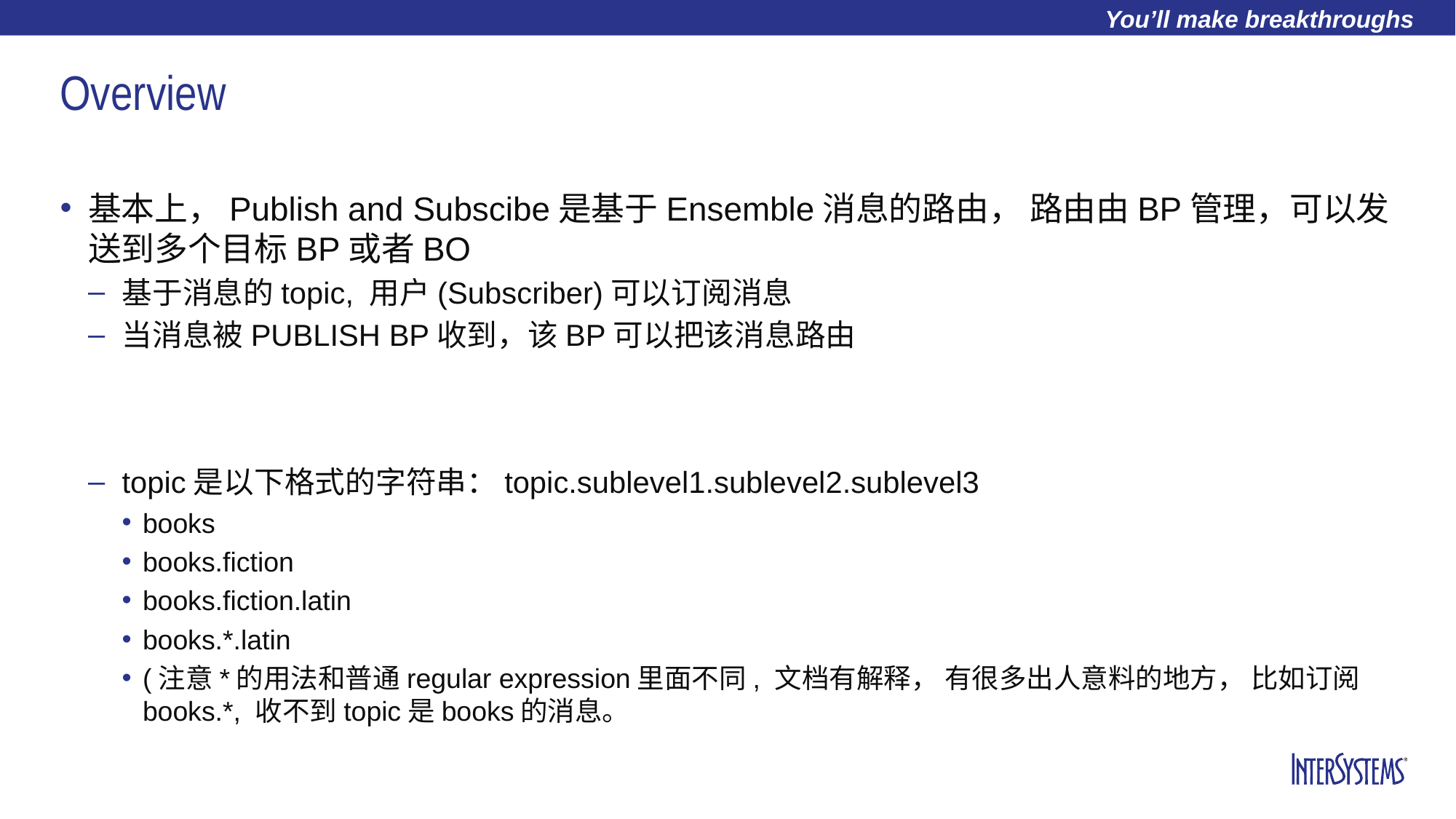

# Overview

基本上，Publish and Subscibe是基于Ensemble消息的路由， 路由由BP管理，可以发送到多个目标BP或者BO
基于消息的topic, 用户(Subscriber)可以订阅消息
当消息被PUBLISH BP收到，该BP可以把该消息路由

topic是以下格式的字符串：topic.sublevel1.sublevel2.sublevel3
books
books.fiction
books.fiction.latin
books.*.latin
(注意*的用法和普通regular expression里面不同, 文档有解释， 有很多出人意料的地方， 比如订阅books.*, 收不到topic是books的消息。